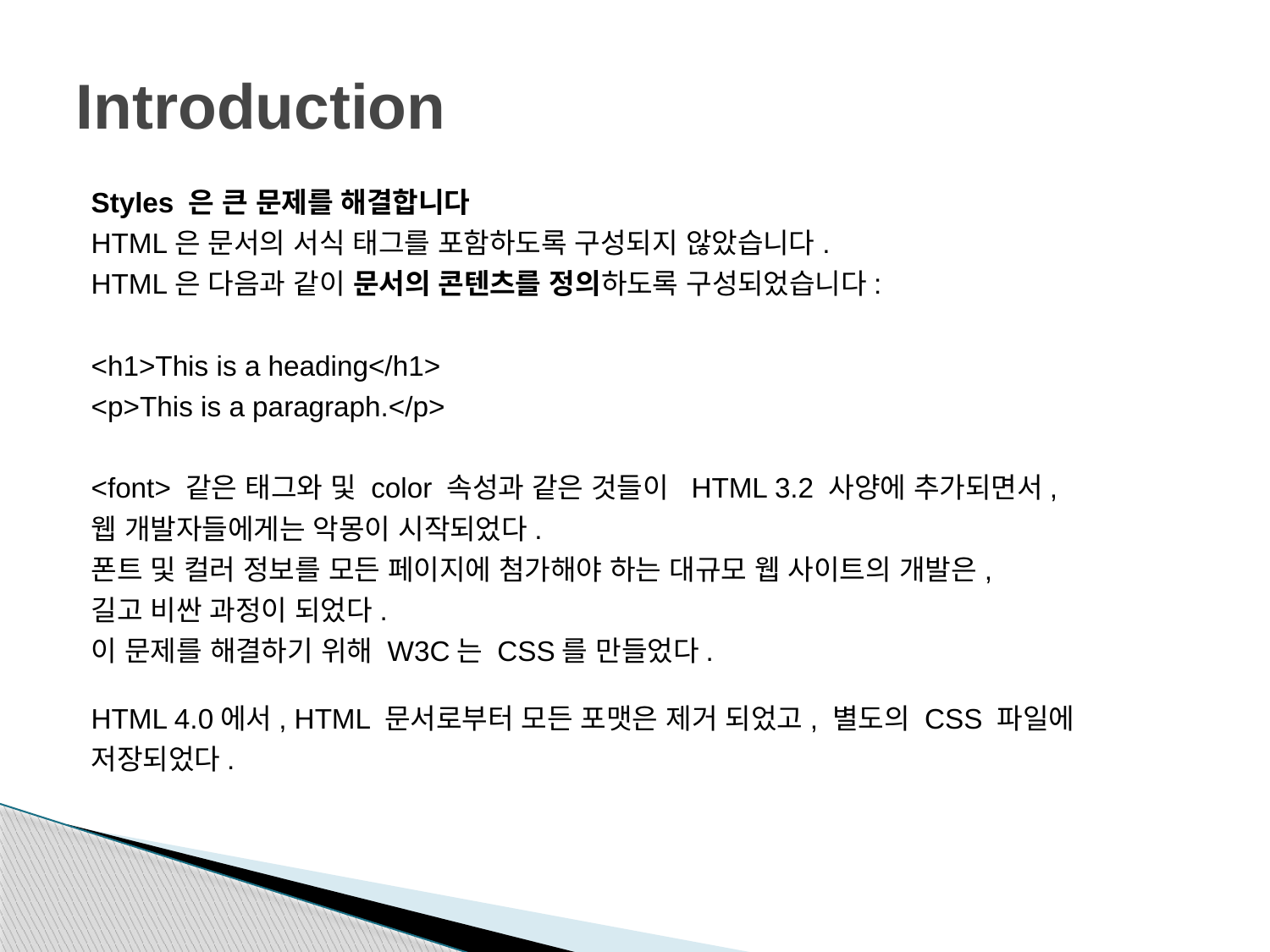

# Introduction
Styles 은 큰 문제를 해결합니다
HTML은 문서의 서식 태그를 포함하도록 구성되지 않았습니다.
HTML은 다음과 같이 문서의 콘텐츠를 정의하도록 구성되었습니다:

<h1>This is a heading</h1>
<p>This is a paragraph.</p>

<font> 같은 태그와 및 color 속성과 같은 것들이  HTML 3.2 사양에 추가되면서,
웹 개발자들에게는 악몽이 시작되었다.
폰트 및 컬러 정보를 모든 페이지에 첨가해야 하는 대규모 웹 사이트의 개발은,
길고 비싼 과정이 되었다.
이 문제를 해결하기 위해 W3C는 CSS를 만들었다.
HTML 4.0에서, HTML 문서로부터 모든 포맷은 제거 되었고, 별도의 CSS 파일에
저장되었다.